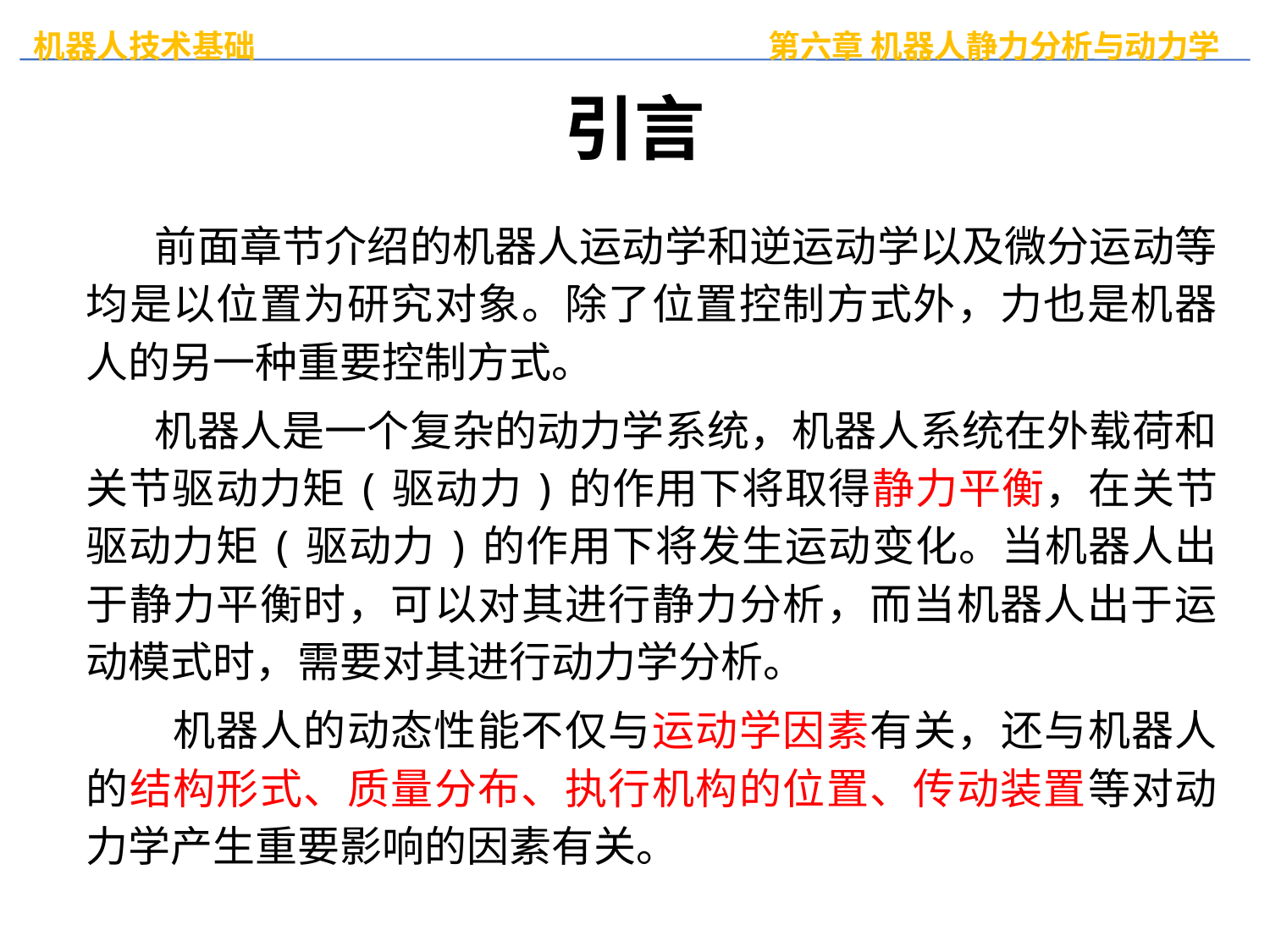

引言
      前面章节介绍的机器人运动学和逆运动学以及微分运动等均是以位置为研究对象。除了位置控制方式外，力也是机器人的另一种重要控制方式。
      机器人是一个复杂的动力学系统，机器人系统在外载荷和关节驱动力矩(驱动力)的作用下将取得静力平衡，在关节驱动力矩(驱动力)的作用下将发生运动变化。当机器人出于静力平衡时，可以对其进行静力分析，而当机器人出于运动模式时，需要对其进行动力学分析。
       机器人的动态性能不仅与运动学因素有关，还与机器人的结构形式、质量分布、执行机构的位置、传动装置等对动力学产生重要影响的因素有关。